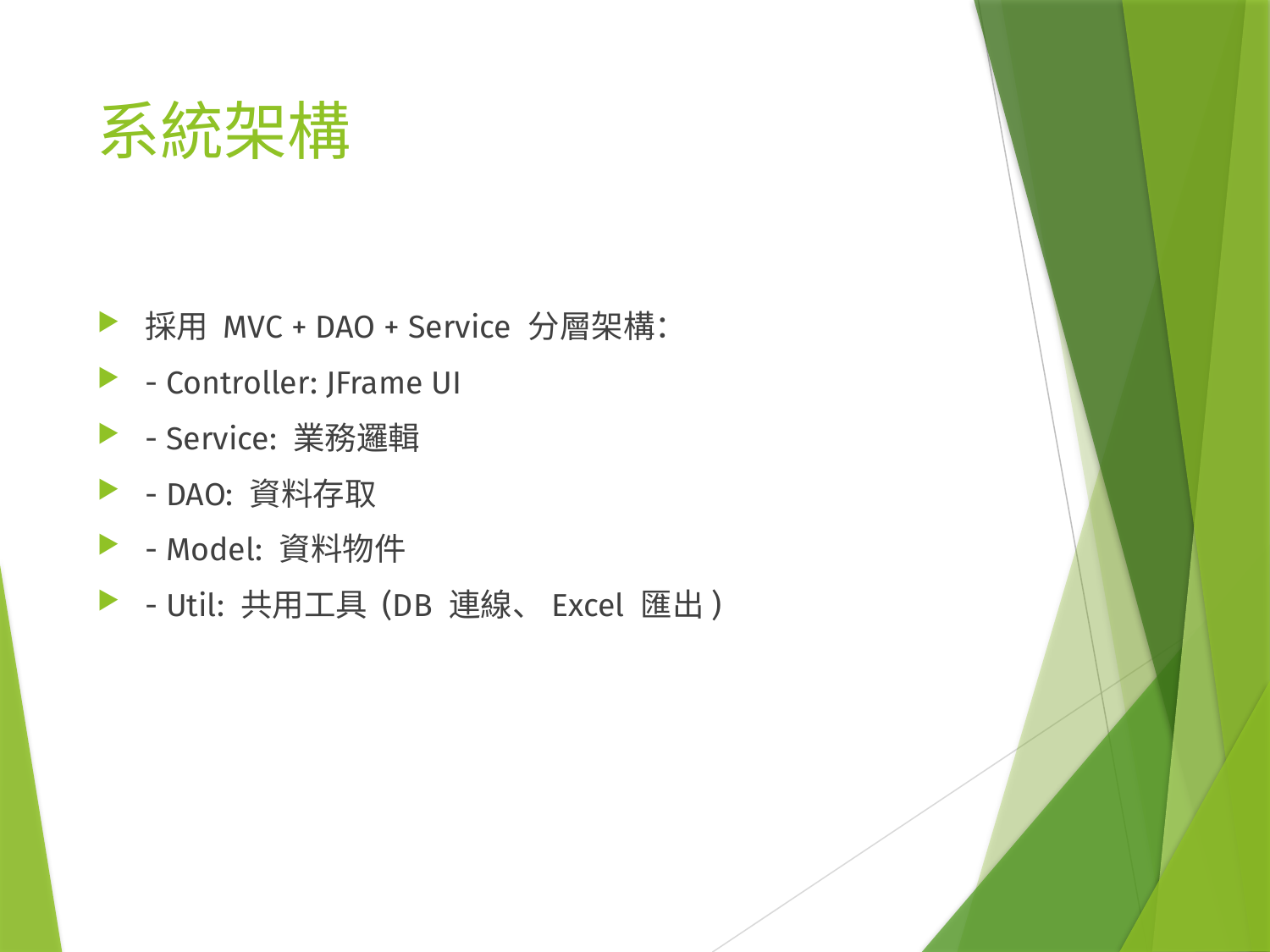

# 系統架構
採用 MVC + DAO + Service 分層架構：
- Controller: JFrame UI
- Service: 業務邏輯
- DAO: 資料存取
- Model: 資料物件
- Util: 共用工具 (DB 連線、Excel 匯出)